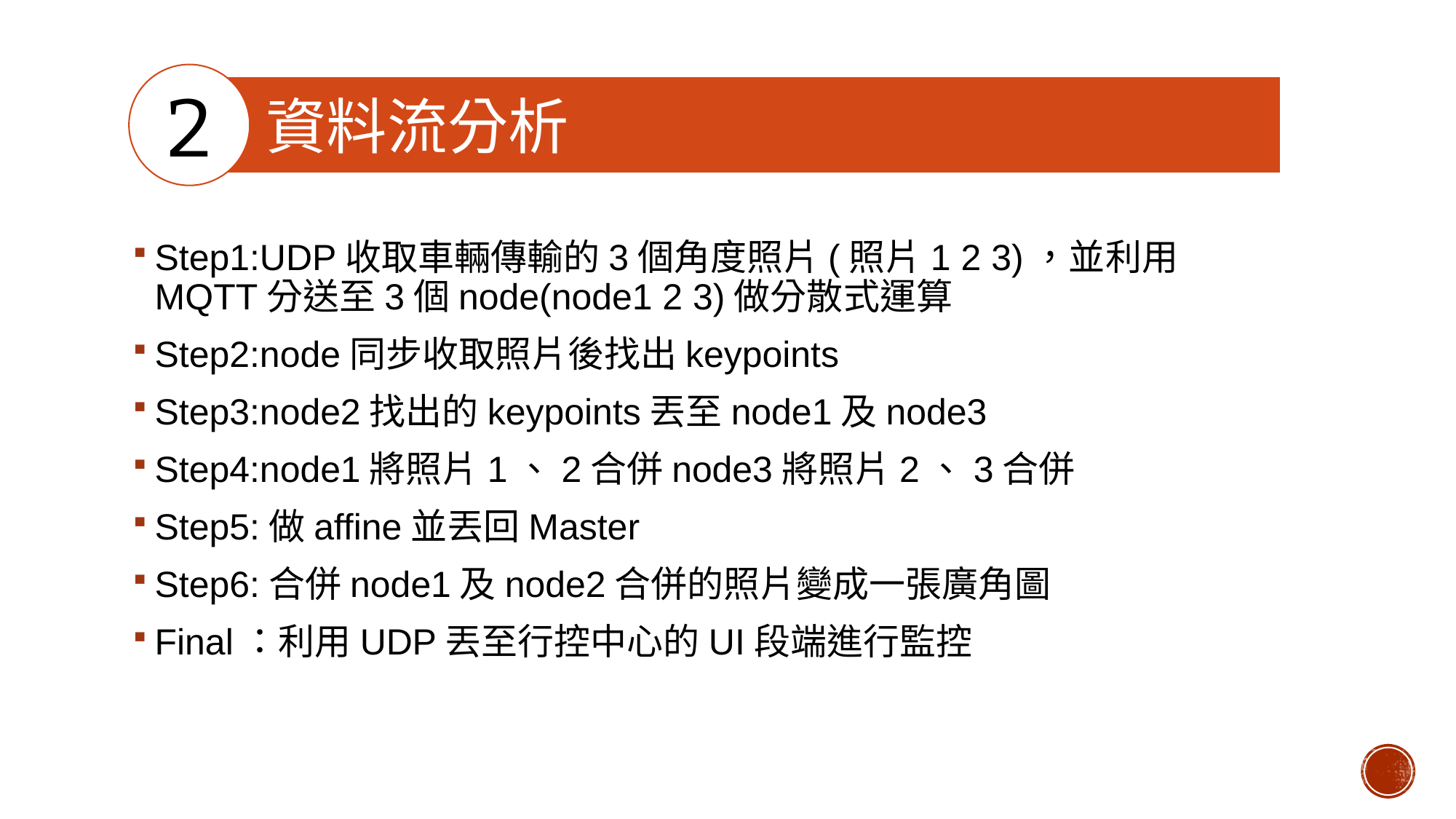

2

資料流分析
Step1:UDP收取車輛傳輸的3個角度照片(照片1 2 3)，並利用MQTT分送至3個node(node1 2 3)做分散式運算
Step2:node同步收取照片後找出keypoints
Step3:node2找出的keypoints丟至node1及node3
Step4:node1將照片1、2合併node3將照片2、3合併
Step5:做affine並丟回Master
Step6:合併node1及node2合併的照片變成一張廣角圖
Final：利用UDP丟至行控中心的UI段端進行監控